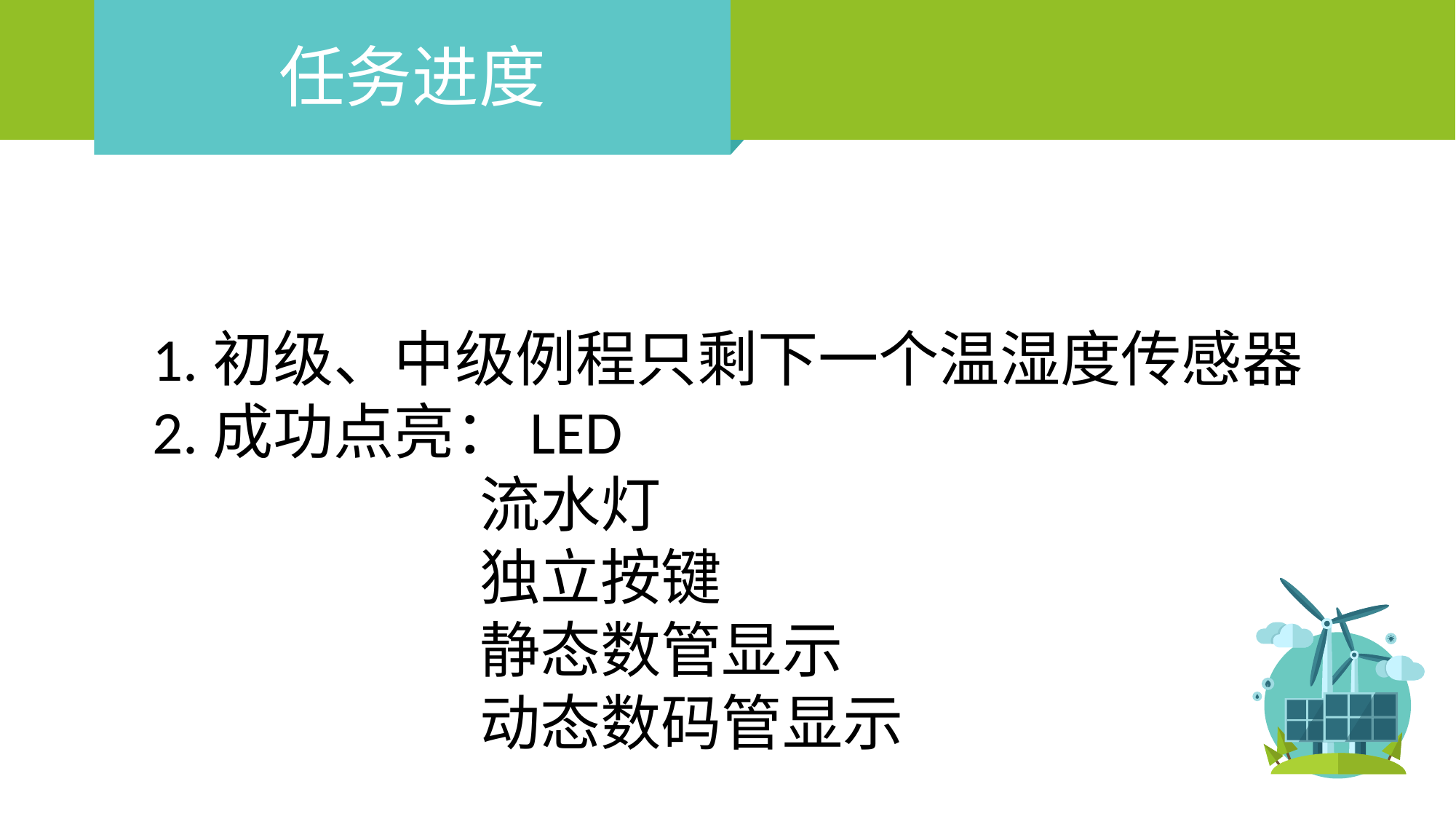

任务进度

1.初级、中级例程只剩下一个温湿度传感器
2.成功点亮：LED
			流水灯
			独立按键
			静态数管显示
			动态数码管显示